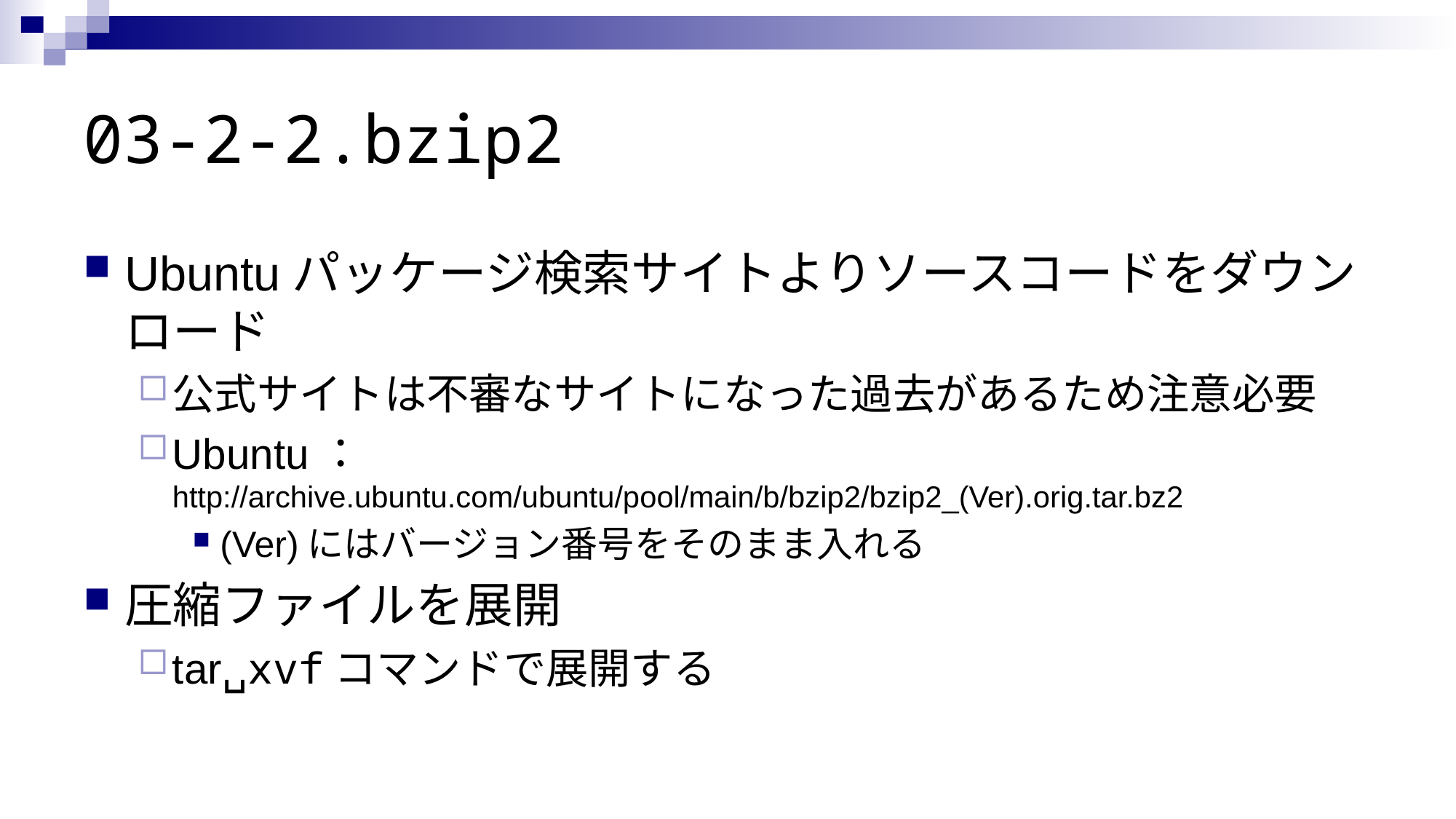

# 03-2-2.bzip2
Ubuntuパッケージ検索サイトよりソースコードをダウンロード
公式サイトは不審なサイトになった過去があるため注意必要
Ubuntu：  http://archive.ubuntu.com/ubuntu/pool/main/b/bzip2/bzip2_(Ver).orig.tar.bz2
(Ver)にはバージョン番号をそのまま入れる
圧縮ファイルを展開
tar␣xvfコマンドで展開する